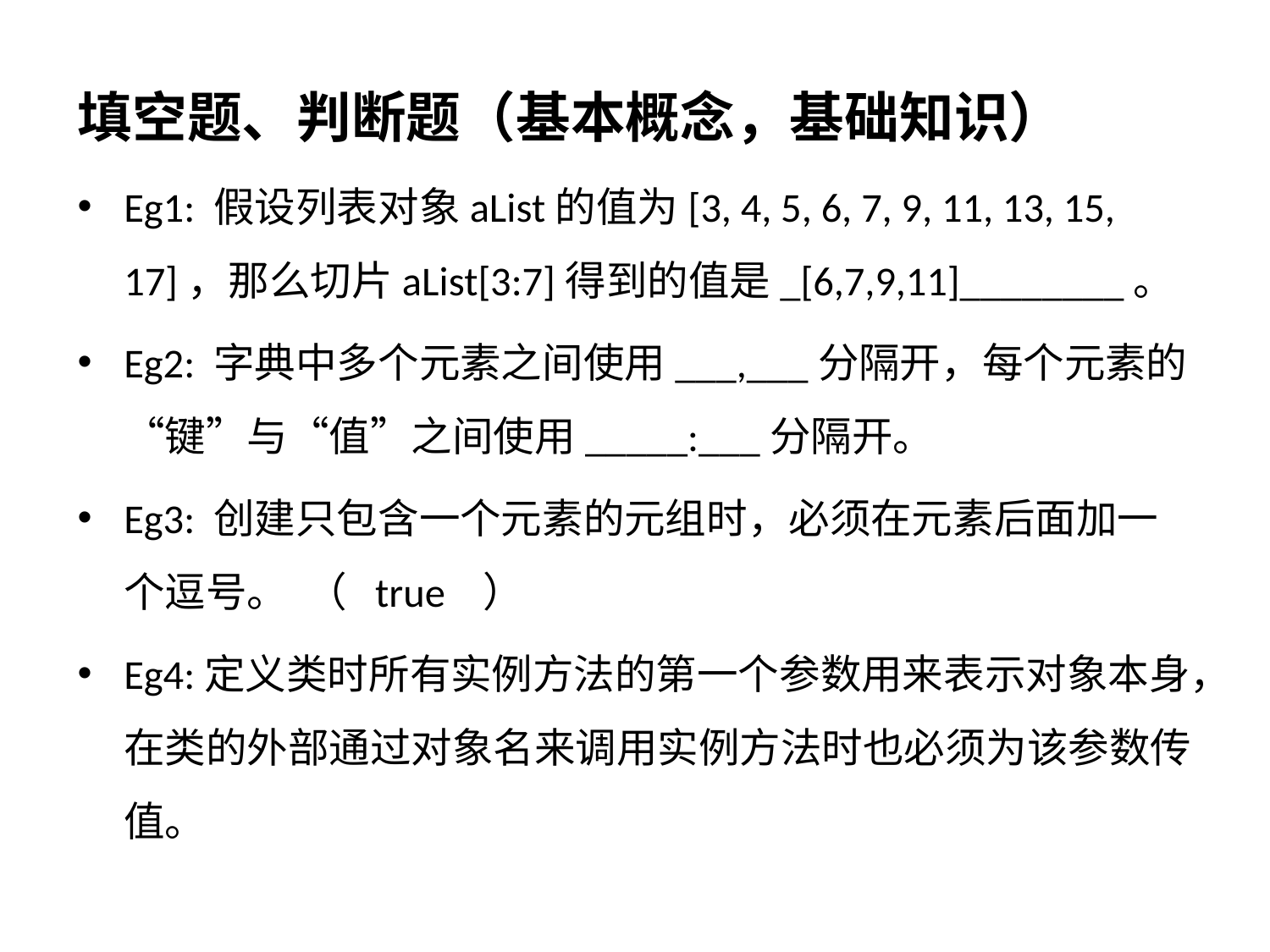

填空题、判断题（基本概念，基础知识）
Eg1: 假设列表对象aList的值为[3, 4, 5, 6, 7, 9, 11, 13, 15, 17]，那么切片aList[3:7]得到的值是_[6,7,9,11]________。
Eg2: 字典中多个元素之间使用___,___分隔开，每个元素的“键”与“值”之间使用_____:___分隔开。
Eg3: 创建只包含一个元素的元组时，必须在元素后面加一个逗号。  （  true   ）
Eg4:定义类时所有实例方法的第一个参数用来表示对象本身，在类的外部通过对象名来调用实例方法时也必须为该参数传值。